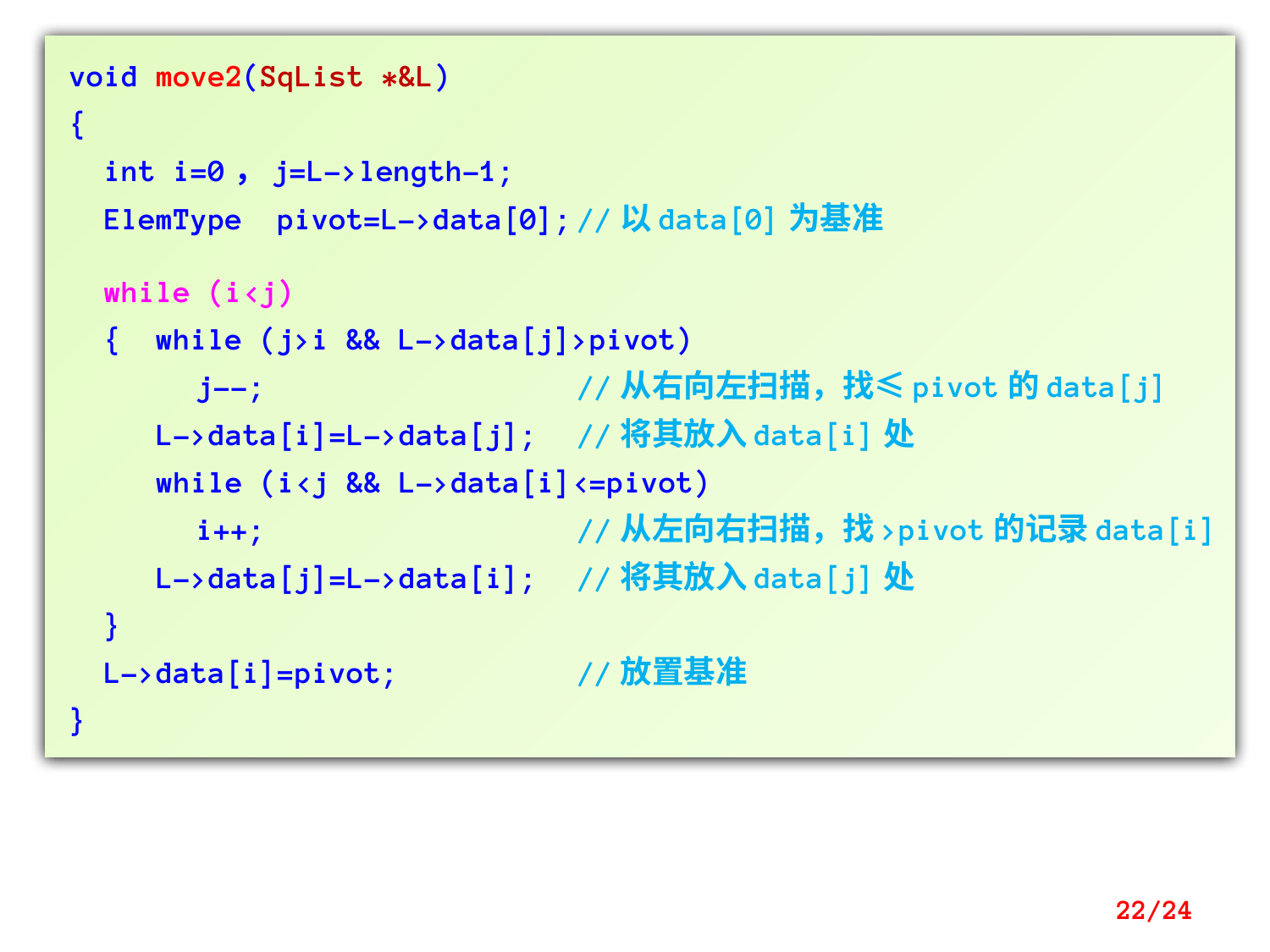

void move2(SqList *&L)
{
  int i=0，j=L->length-1;
  ElemType  pivot=L->data[0];	//以data[0]为基准
  while (i<j)
  {  while (j>i && L->data[j]>pivot)
	j--;       		//从右向左扫描，找≤pivot的data[j]
     L->data[i]=L->data[j];	//将其放入data[i]处
     while (i<j && L->data[i]<=pivot)
	i++;      		//从左向右扫描，找>pivot的记录data[i]
     L->data[j]=L->data[i];	//将其放入data[j]处
  }
  L->data[i]=pivot;    	//放置基准
}
22/24